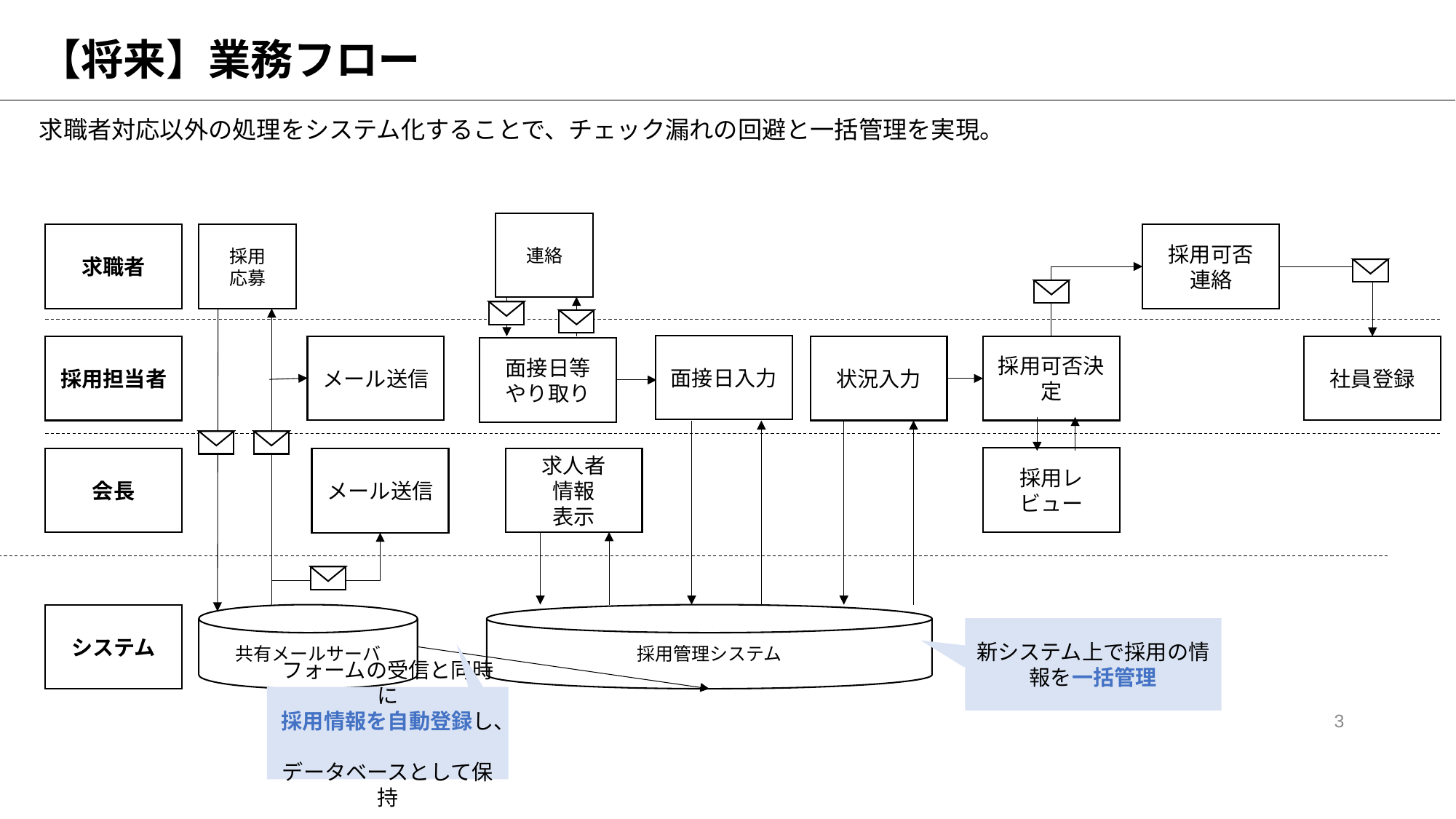

# 【将来】業務フロー
求職者対応以外の処理をシステム化することで、チェック漏れの回避と一括管理を実現。
連絡
求職者
採用
応募
採用可否
連絡

面接日入力
メール送信
社員登録
採用担当者
状況入力
採用可否決定
面接日等
やり取り

採用レビュー
会長
求人者
情報
表示
メール送信

システム
共有メールサーバ
採用管理システム
新システム上で採用の情報を一括管理

フォームの受信と同時に
採用情報を自動登録し、
データベースとして保持
3